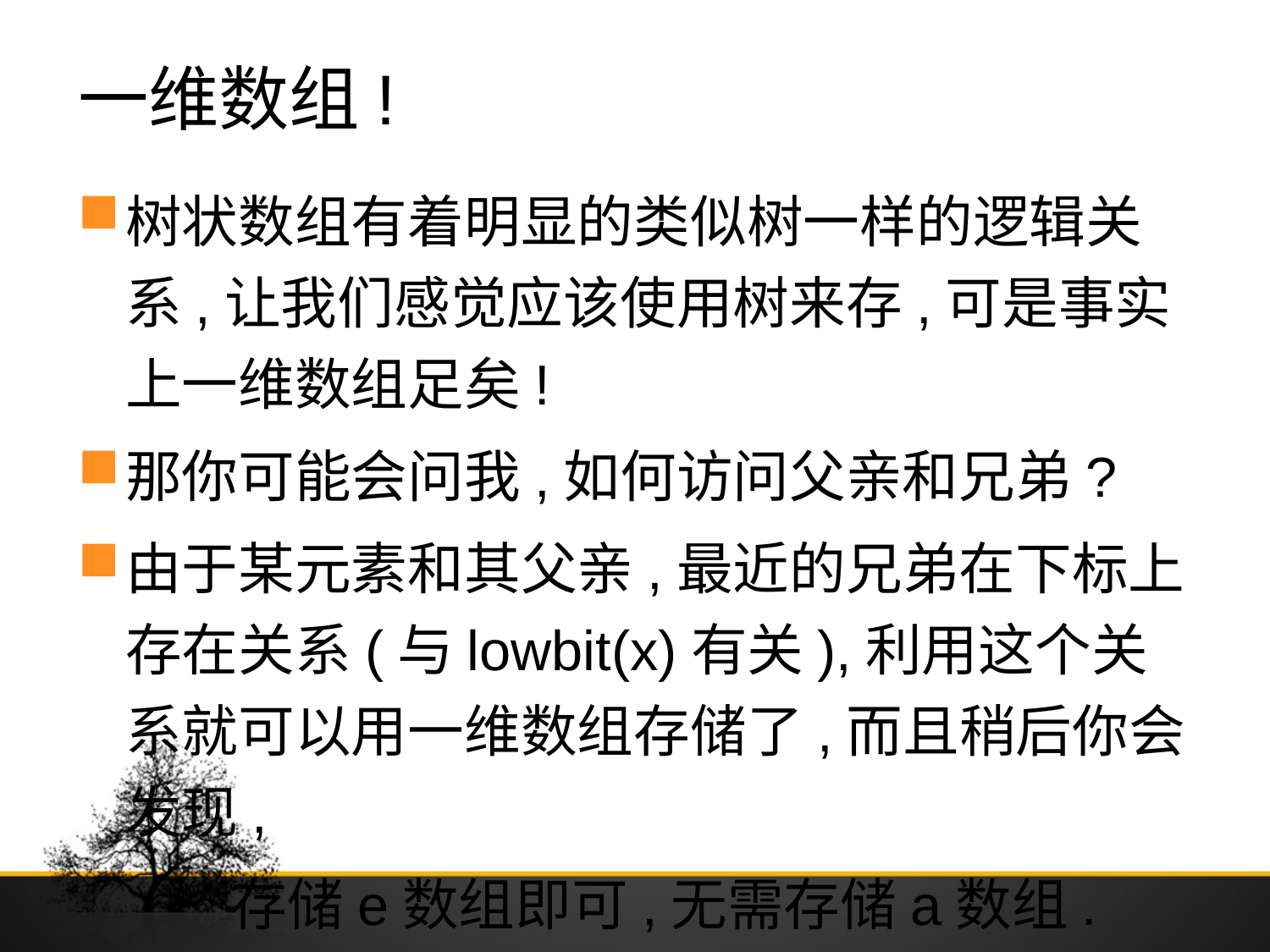

# 一维数组!
树状数组有着明显的类似树一样的逻辑关系,让我们感觉应该使用树来存,可是事实上一维数组足矣!
那你可能会问我,如何访问父亲和兄弟?
由于某元素和其父亲,最近的兄弟在下标上存在关系(与lowbit(x)有关),利用这个关系就可以用一维数组存储了,而且稍后你会发现,
           存储e数组即可,无需存储a数组.